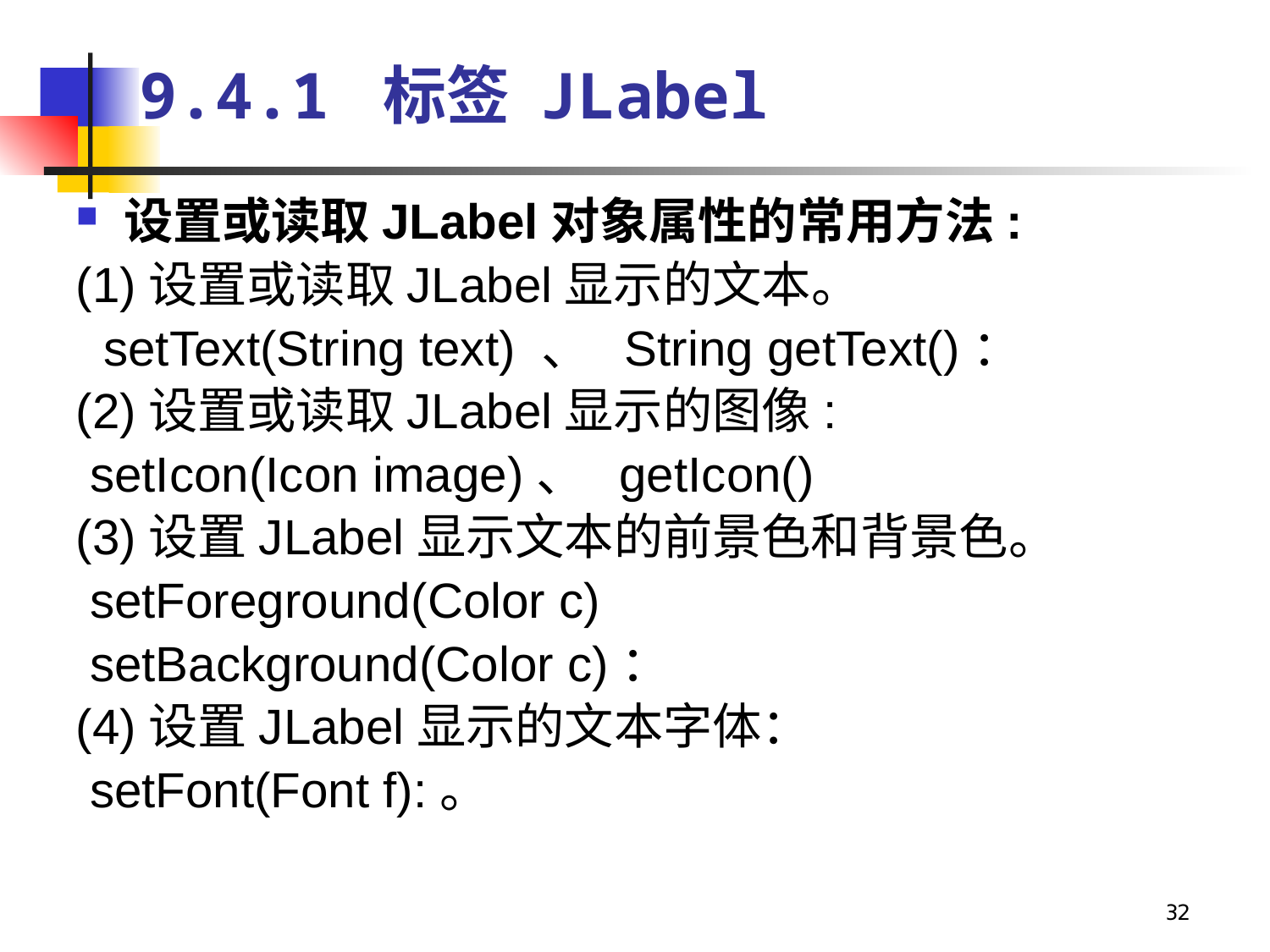

# 9.4.1 标签 JLabel
设置或读取JLabel对象属性的常用方法:
(1)设置或读取JLabel显示的文本。
  setText(String text) 、  String getText()：
(2)设置或读取JLabel显示的图像:
 setIcon(Icon image)、  getIcon()
(3)设置JLabel显示文本的前景色和背景色。
 setForeground(Color c)
 setBackground(Color c)：
(4)设置JLabel显示的文本字体：
 setFont(Font f):。